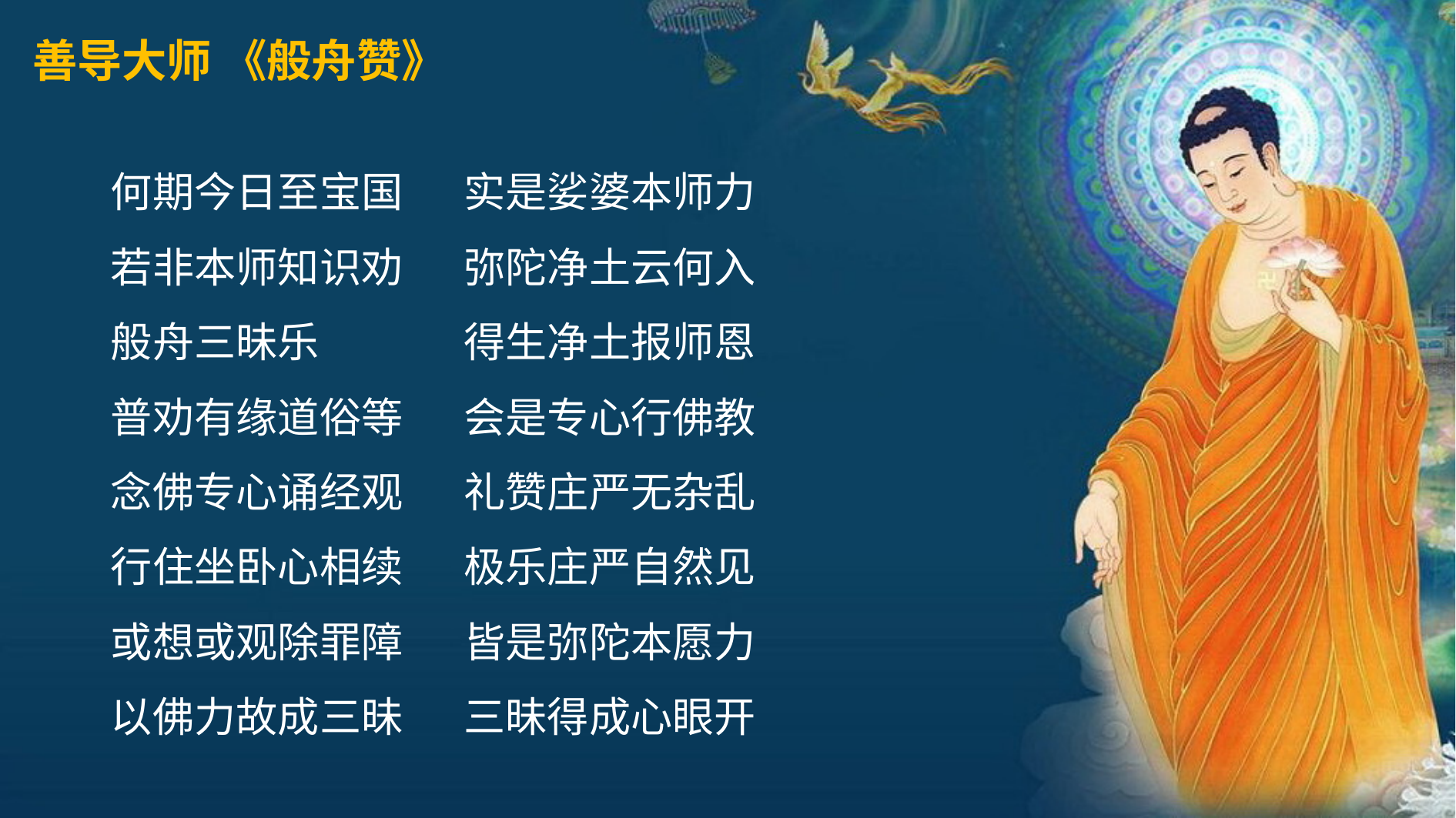

善导大师 《般舟赞》
何期今日至宝国　  实是娑婆本师力
若非本师知识劝　  弥陀净土云何入
般舟三昧乐　　　  得生净土报师恩
普劝有缘道俗等　  会是专心行佛教
念佛专心诵经观  　礼赞庄严无杂乱
行住坐卧心相续　  极乐庄严自然见
或想或观除罪障　  皆是弥陀本愿力
以佛力故成三昧　  三昧得成心眼开